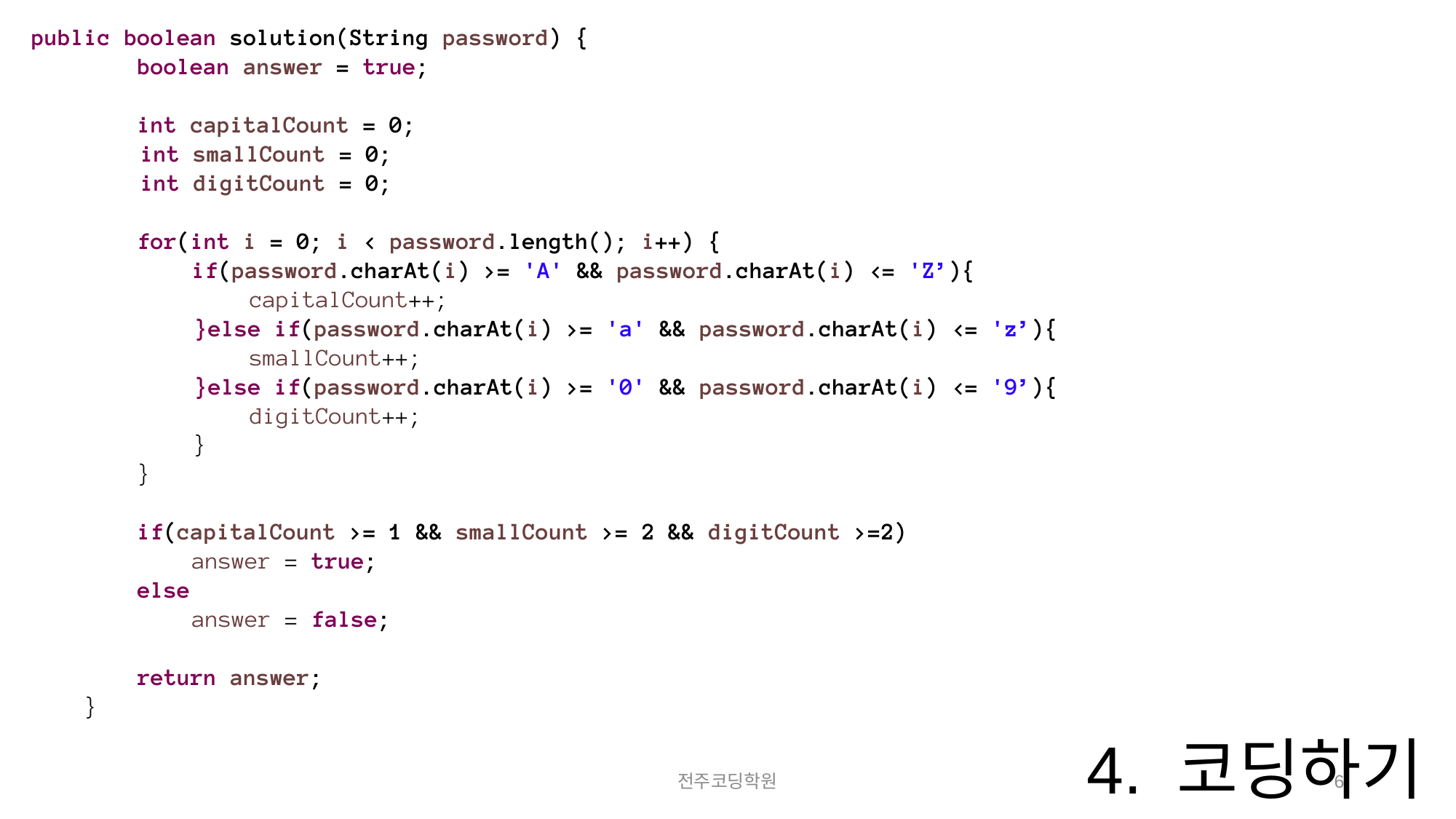

public boolean solution(String password) {
        boolean answer = true;

        int capitalCount = 0;
	int smallCount = 0;
	int digitCount = 0;

        for(int i = 0; i < password.length(); i++) {
        if(password.charAt(i) >= 'A' && password.charAt(i) <= 'Z’){
capitalCount++;
}else if(password.charAt(i) >= 'a' && password.charAt(i) <= 'z’){
smallCount++;
}else if(password.charAt(i) >= '0' && password.charAt(i) <= '9’){
digitCount++;
    }
        }

        if(capitalCount >= 1 && smallCount >= 2 && digitCount >=2)
        answer = true;
        else
        answer = false;

        return answer;
    }

# 4. 코딩하기
전주코딩학원
6